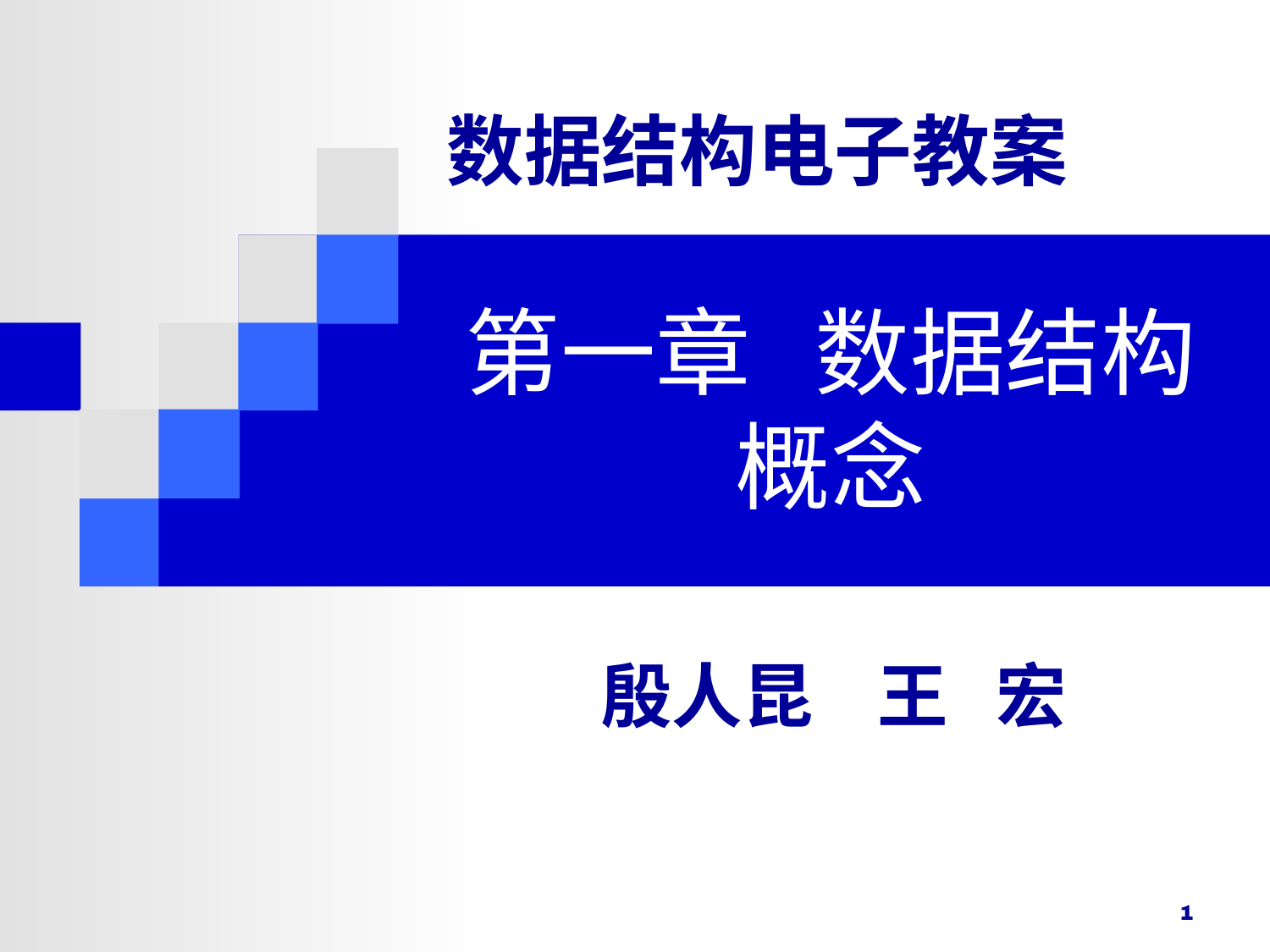

数据结构电子教案
# 第一章   数据结构概念
殷人昆    王   宏
1